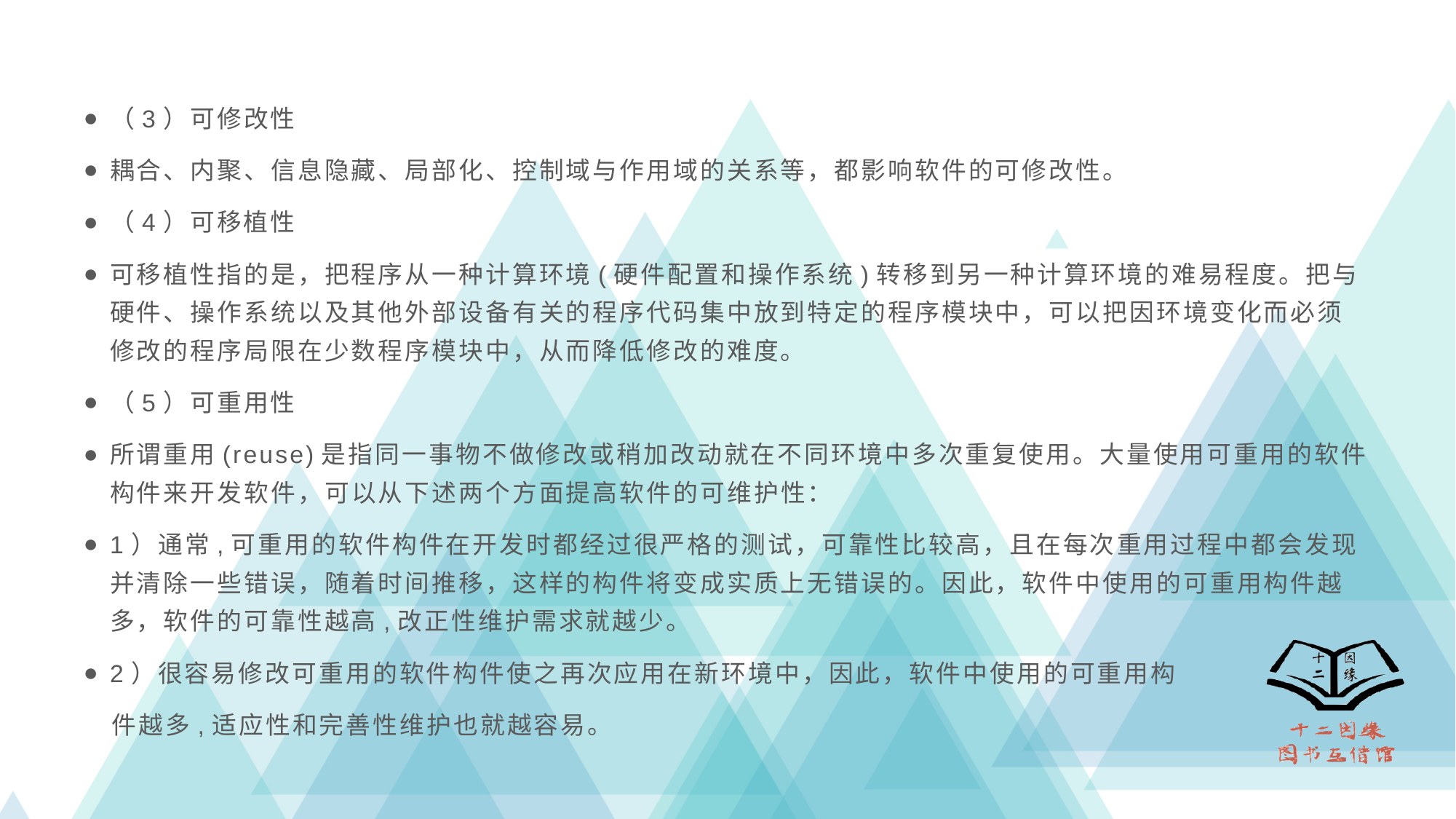

（3）可修改性
耦合、内聚、信息隐藏、局部化、控制域与作用域的关系等，都影响软件的可修改性。
（4）可移植性
可移植性指的是，把程序从一种计算环境(硬件配置和操作系统)转移到另一种计算环境的难易程度。把与硬件、操作系统以及其他外部设备有关的程序代码集中放到特定的程序模块中，可以把因环境变化而必须修改的程序局限在少数程序模块中，从而降低修改的难度。
（5）可重用性
所谓重用(reuse)是指同一事物不做修改或稍加改动就在不同环境中多次重复使用。大量使用可重用的软件构件来开发软件，可以从下述两个方面提高软件的可维护性：
1）通常,可重用的软件构件在开发时都经过很严格的测试，可靠性比较高，且在每次重用过程中都会发现并清除一些错误，随着时间推移，这样的构件将变成实质上无错误的。因此，软件中使用的可重用构件越多，软件的可靠性越高,改正性维护需求就越少。
2）很容易修改可重用的软件构件使之再次应用在新环境中，因此，软件中使用的可重用构
   件越多,适应性和完善性维护也就越容易。